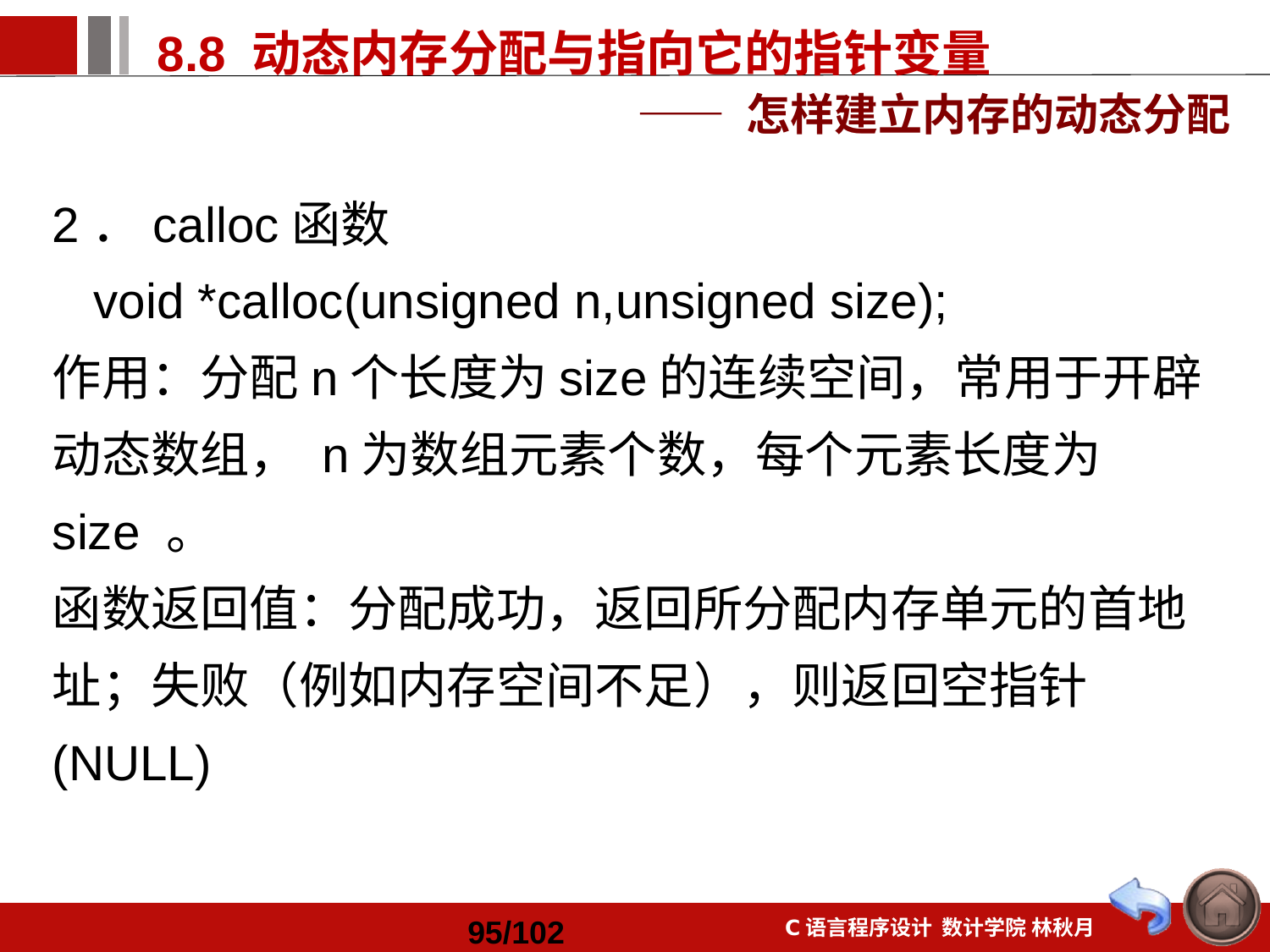

—— 怎样建立内存的动态分配
2．calloc函数
   void *calloc(unsigned n,unsigned size);
作用：分配n个长度为size的连续空间，常用于开辟动态数组， n为数组元素个数，每个元素长度为size 。
函数返回值：分配成功，返回所分配内存单元的首地址；失败（例如内存空间不足），则返回空指针(NULL)